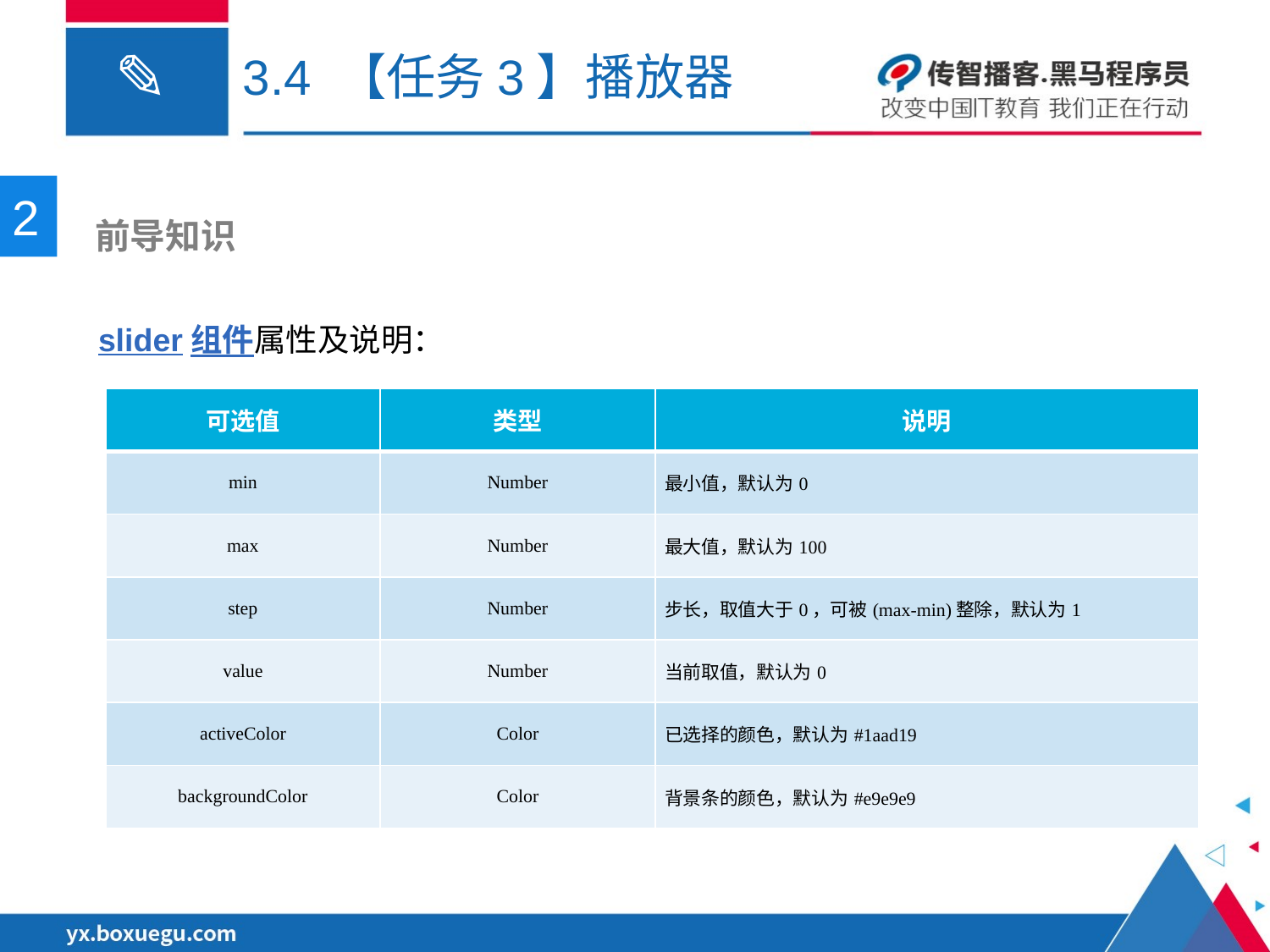

# 3.4 【任务3】播放器

2
  前导知识
slider组件属性及说明：
| 可选值 | 类型 | 说明 |
| --- | --- | --- |
| min | Number | 最小值，默认为0 |
| max | Number | 最大值，默认为100 |
| step | Number | 步长，取值大于0，可被(max-min)整除，默认为1 |
| value | Number | 当前取值，默认为0 |
| activeColor | Color | 已选择的颜色，默认为#1aad19 |
| backgroundColor | Color | 背景条的颜色，默认为#e9e9e9 |